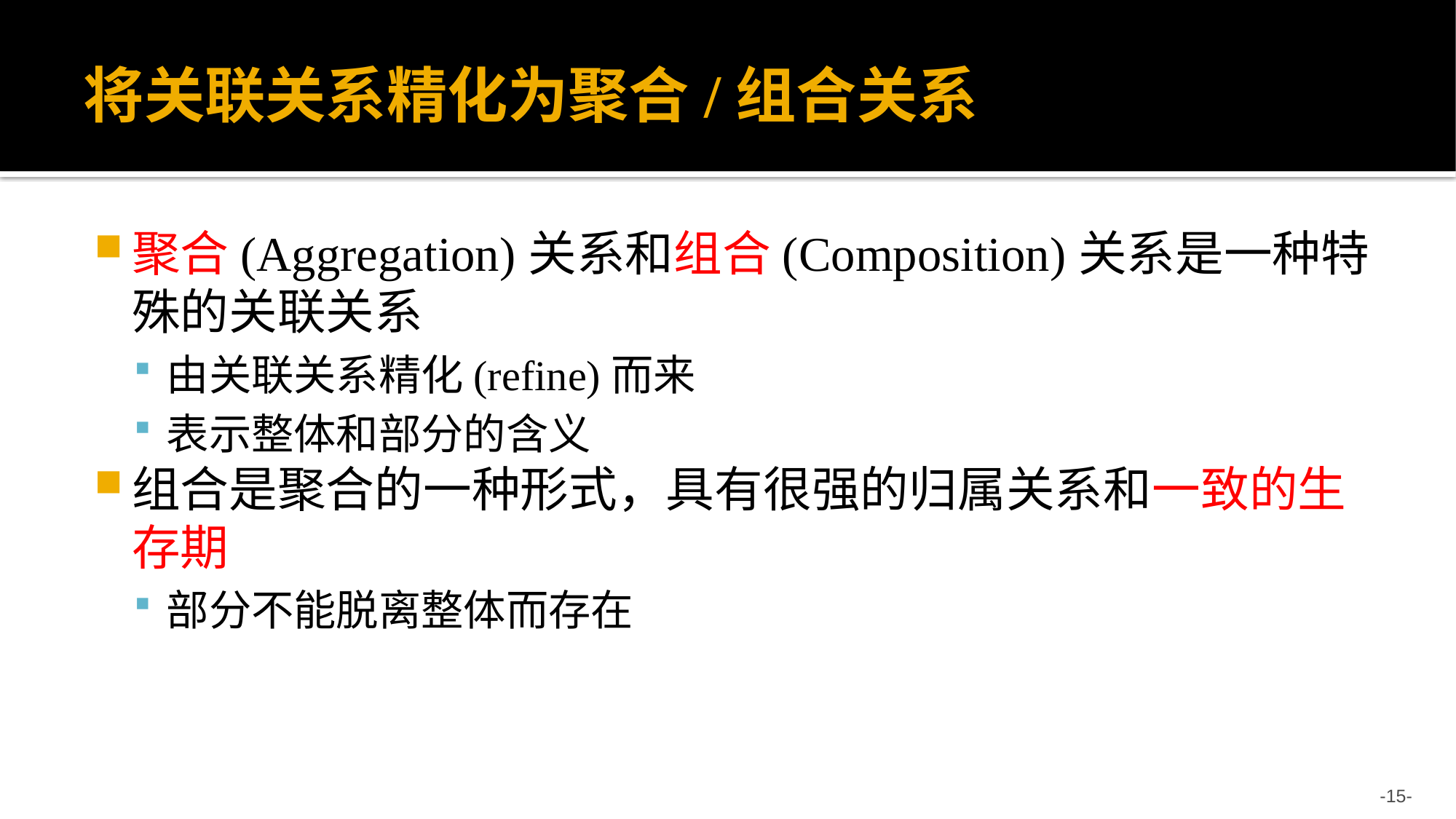

将关联关系精化为聚合/组合关系
聚合(Aggregation)关系和组合(Composition)关系是一种特殊的关联关系
由关联关系精化(refine)而来
表示整体和部分的含义
组合是聚合的一种形式，具有很强的归属关系和一致的生 存期
部分不能脱离整体而存在
-15-